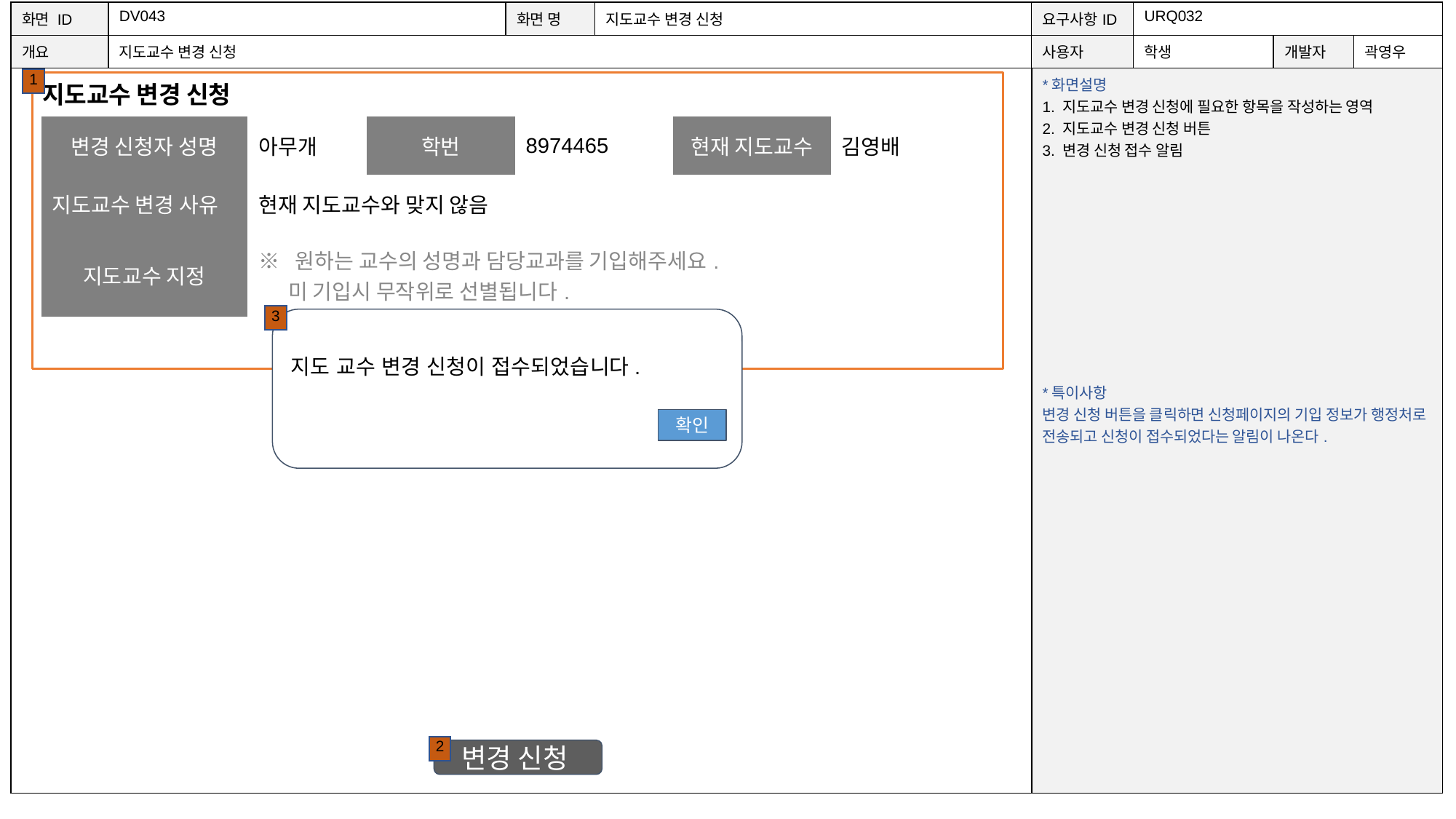

| 화면 ID | DV043 | 화면 명 | 지도교수 변경 신청 | 요구사항ID | URQ032 |  |  |
| --- | --- | --- | --- | --- | --- | --- | --- |
| 개요 | 지도교수 변경 신청 |  |  | 사용자 | 학생 | 개발자 | 곽영우 |
|  |  |  |  | \*화면설명 1. 지도교수 변경 신청에 필요한 항목을 작성하는 영역 2. 지도교수 변경 신청 버튼 3. 변경 신청 접수 알림 \*특이사항 변경 신청 버튼을 클릭하면 신청페이지의 기입 정보가 행정처로 전송되고 신청이 접수되었다는 알림이 나온다. |  |  |  |
1
 지도교수 변경 신청

| 변경 신청자 성명 | 아무개 | 학번 | 8974465 | 현재 지도교수 | 김영배 |
| --- | --- | --- | --- | --- | --- |
| 지도교수 변경 사유 | 현재 지도교수와 맞지 않음 |  |  |  |  |
| 지도교수 지정 | ※ 원하는 교수의 성명과 담당교과를 기입해주세요. 미 기입시 무작위로 선별됩니다. |  |  |  |  |

3

지도 교수 변경 신청이 접수되었습니다.
확인
2
변경 신청